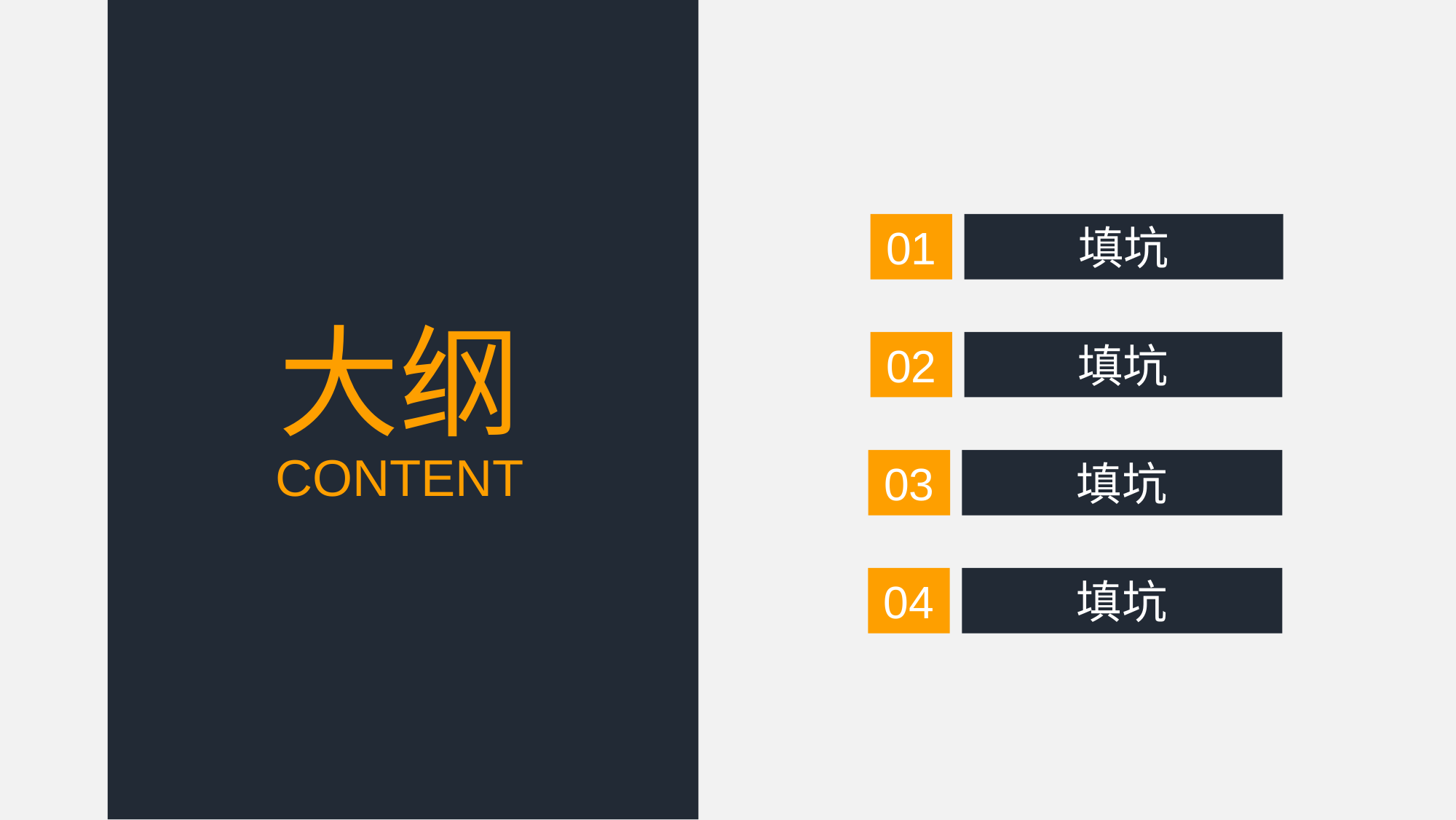

01
填坑
大纲
CONTENT
填坑
02
03
填坑
填坑
04